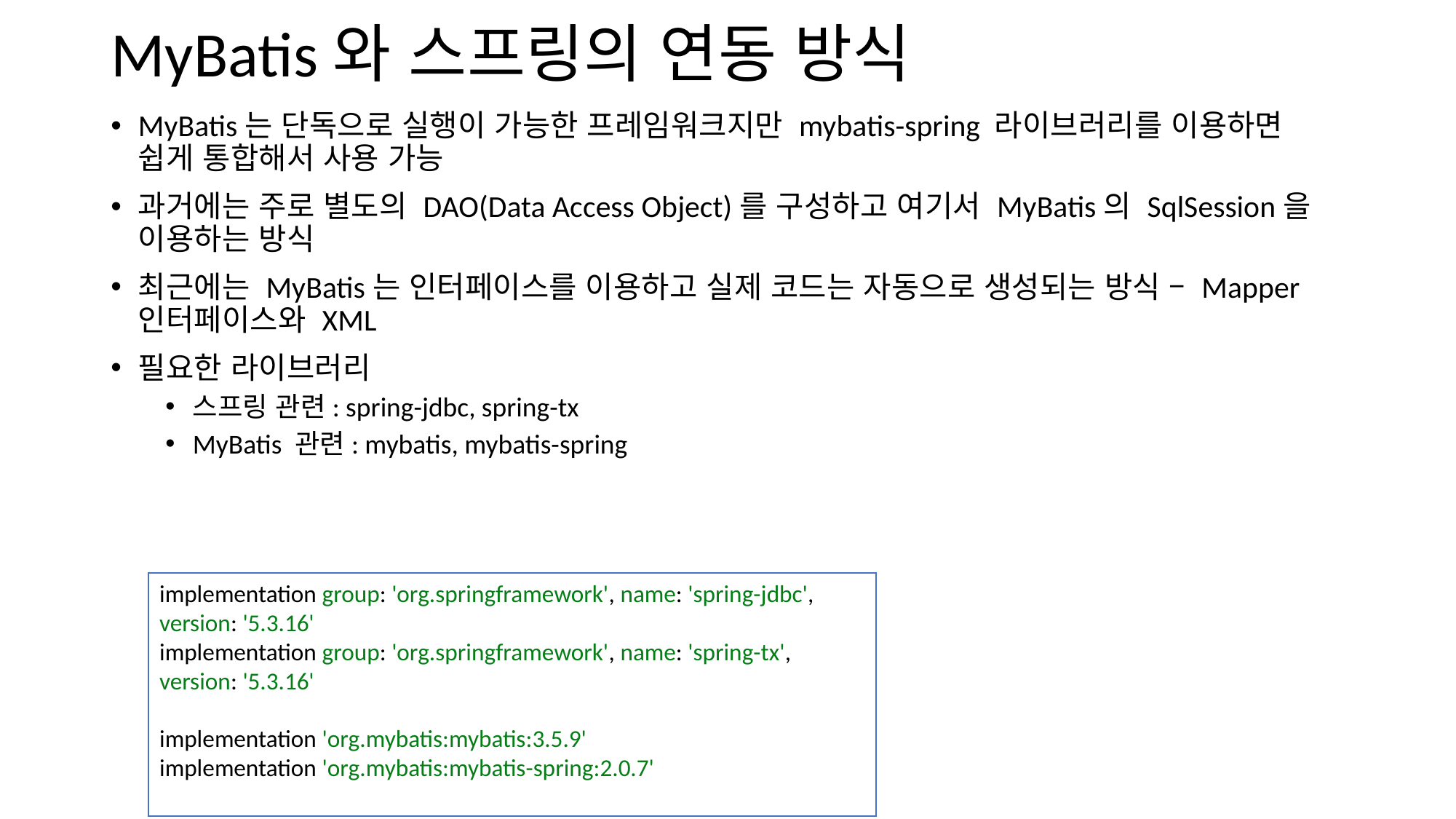

# MyBatis와 스프링의 연동 방식
MyBatis는 단독으로 실행이 가능한 프레임워크지만 mybatis-spring 라이브러리를 이용하면 쉽게 통합해서 사용 가능
과거에는 주로 별도의 DAO(Data Access Object)를 구성하고 여기서 MyBatis의 SqlSession을 이용하는 방식
최근에는 MyBatis는 인터페이스를 이용하고 실제 코드는 자동으로 생성되는 방식 – Mapper인터페이스와 XML
필요한 라이브러리
스프링 관련: spring-jdbc, spring-tx
MyBatis 관련: mybatis, mybatis-spring
implementation group: 'org.springframework', name: 'spring-jdbc', version: '5.3.16'
implementation group: 'org.springframework', name: 'spring-tx', version: '5.3.16'
implementation 'org.mybatis:mybatis:3.5.9'
implementation 'org.mybatis:mybatis-spring:2.0.7'